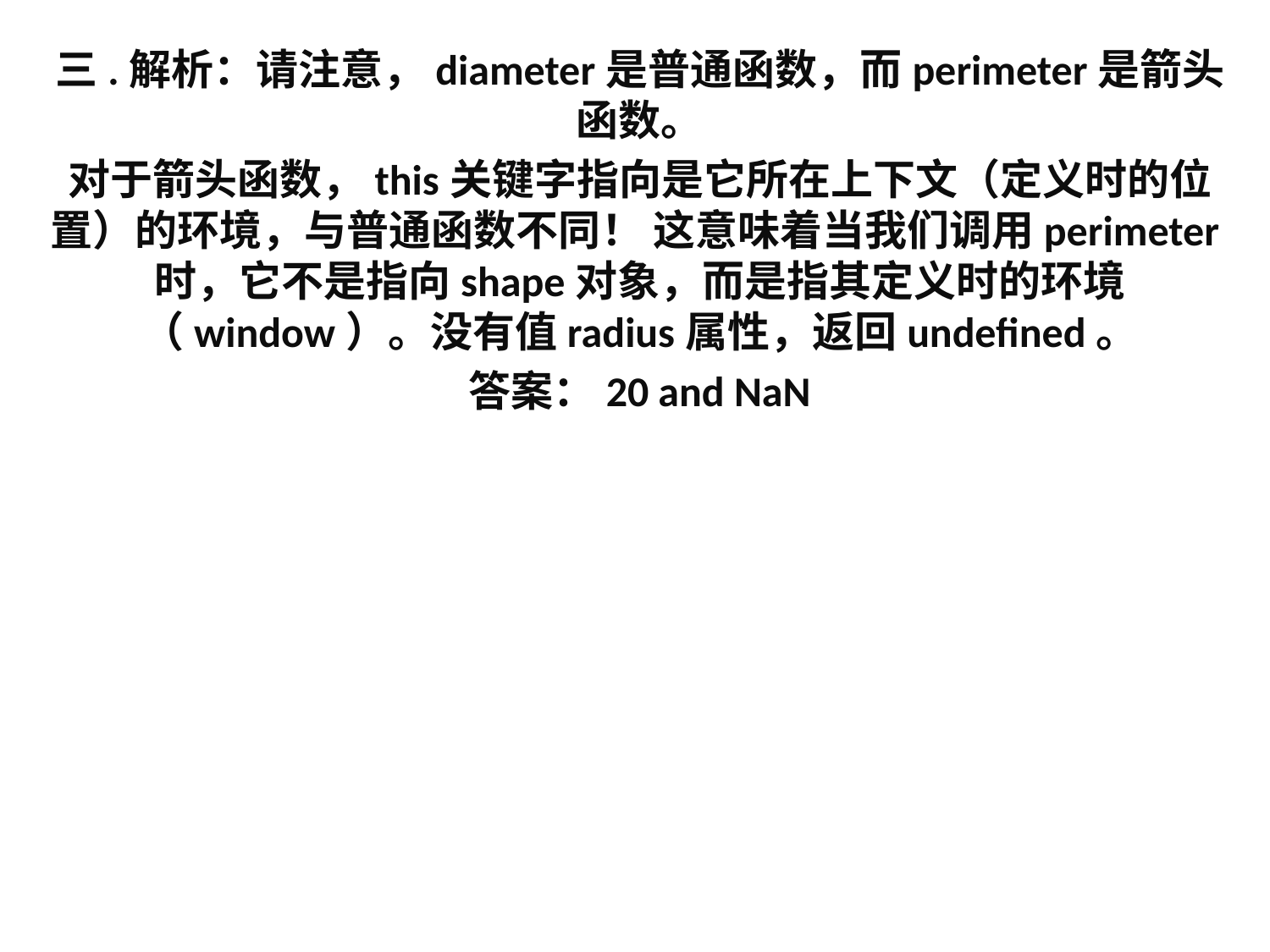

三.解析：请注意，diameter是普通函数，而perimeter是箭头函数。
对于箭头函数，this关键字指向是它所在上下文（定义时的位置）的环境，与普通函数不同！ 这意味着当我们调用perimeter时，它不是指向shape对象，而是指其定义时的环境（window）。没有值radius属性，返回undefined。
答案：20 and NaN